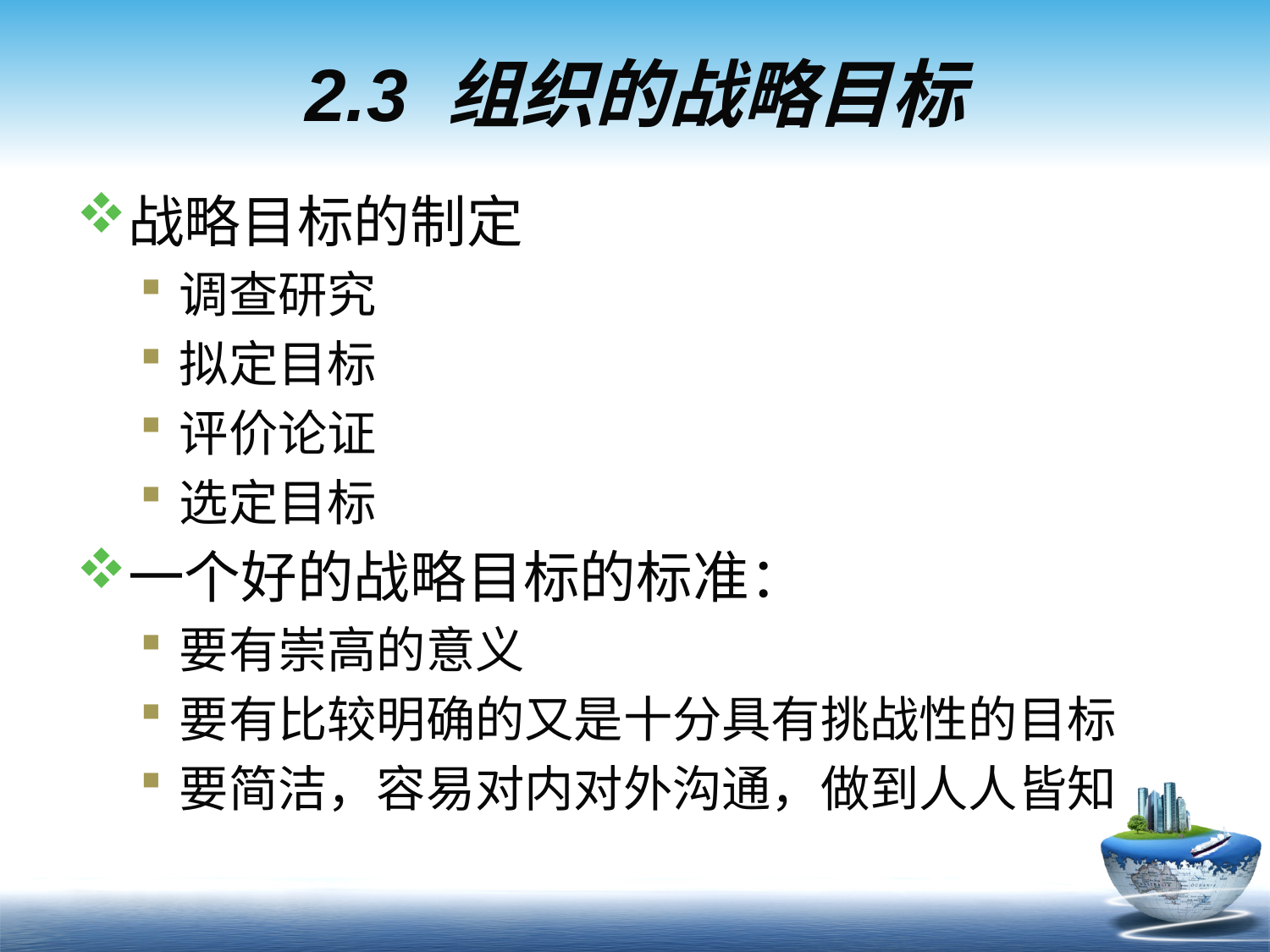

# 2.3 组织的战略目标
战略目标的制定
调查研究
拟定目标
评价论证
选定目标
一个好的战略目标的标准：
要有崇高的意义
要有比较明确的又是十分具有挑战性的目标
要简洁，容易对内对外沟通，做到人人皆知